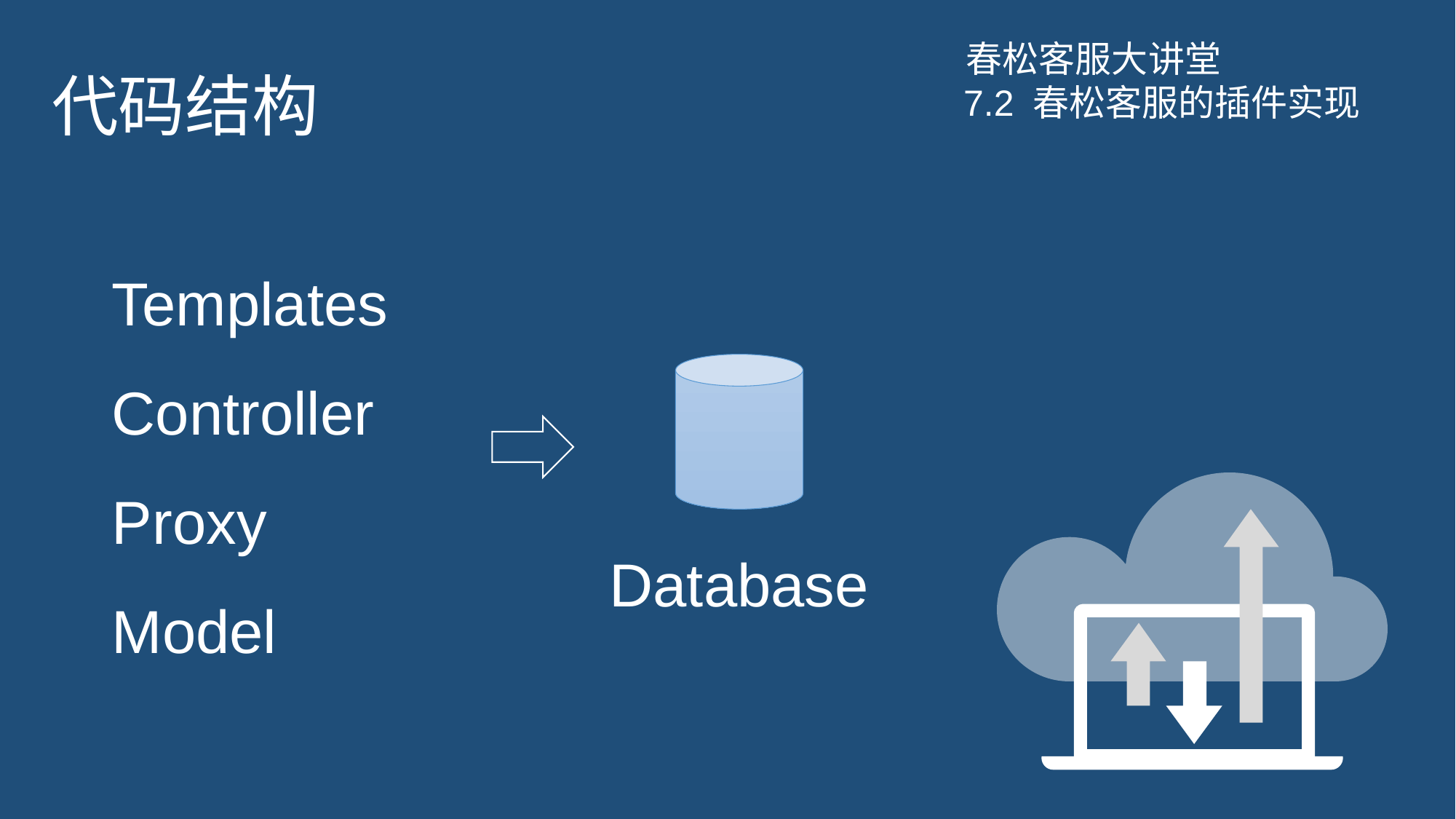

# 代码结构
春松客服大讲堂
7.2 春松客服的插件实现
Templates
Controller
Proxy
Model

Database